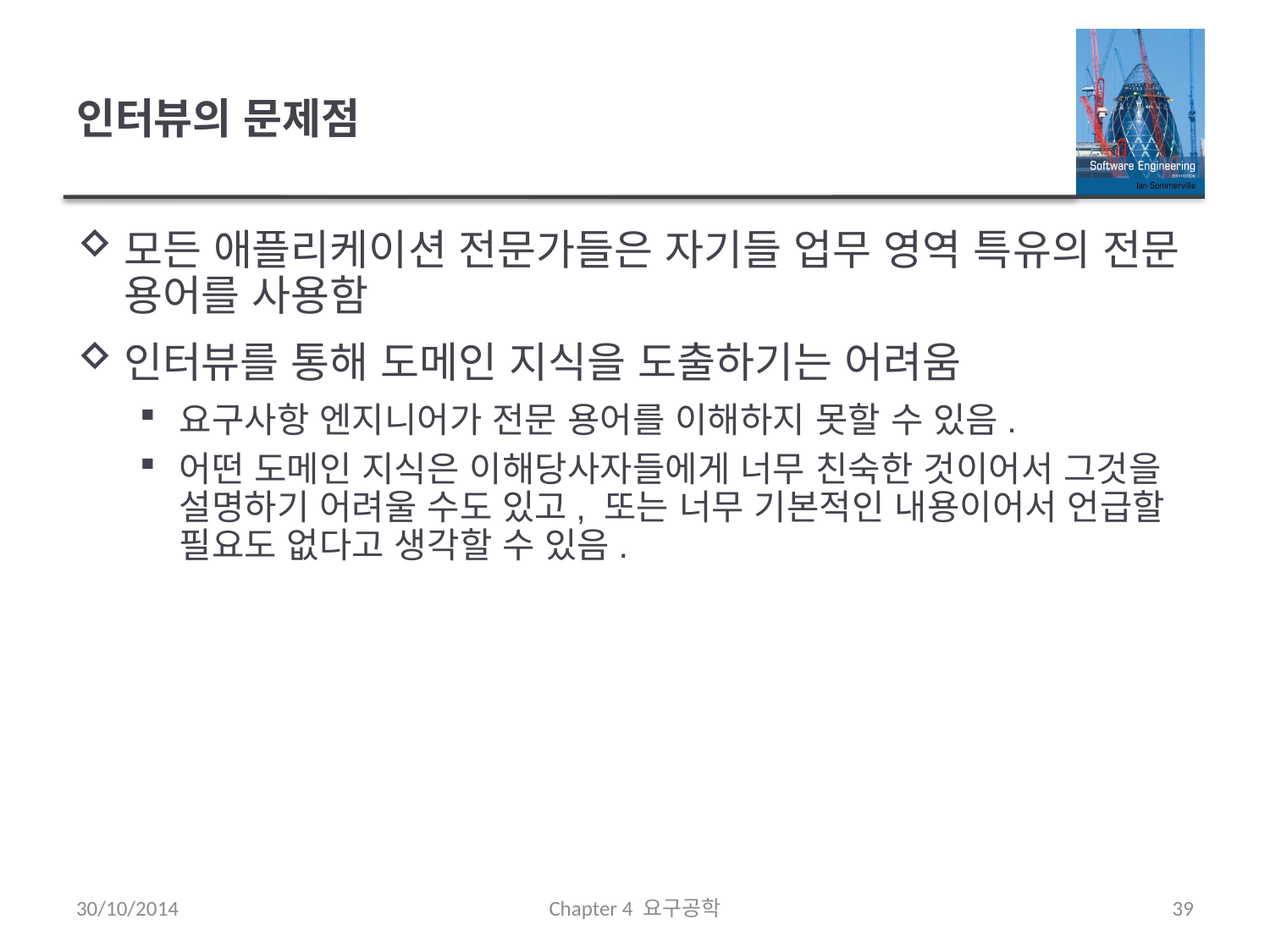

# 인터뷰의 문제점
모든 애플리케이션 전문가들은 자기들 업무 영역 특유의 전문 용어를 사용함
인터뷰를 통해 도메인 지식을 도출하기는 어려움
요구사항 엔지니어가 전문 용어를 이해하지 못할 수 있음.
어떤 도메인 지식은 이해당사자들에게 너무 친숙한 것이어서 그것을 설명하기 어려울 수도 있고, 또는 너무 기본적인 내용이어서 언급할 필요도 없다고 생각할 수 있음.

30/10/2014
Chapter 4 요구공학
39